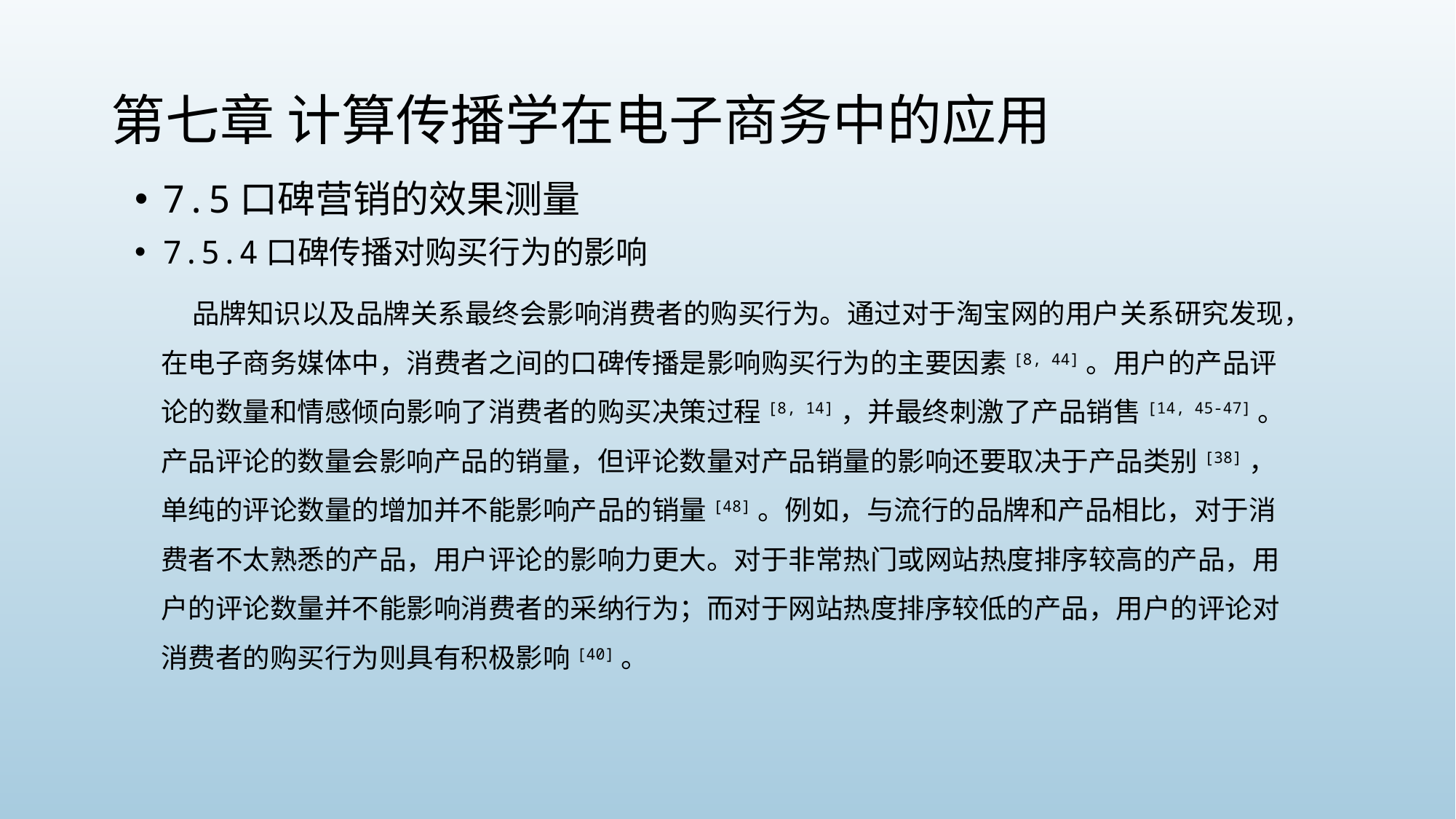

# 第七章 计算传播学在电子商务中的应用
7.5口碑营销的效果测量
7.5.4口碑传播对购买行为的影响

    品牌知识以及品牌关系最终会影响消费者的购买行为。通过对于淘宝网的用户关系研究发现，在电子商务媒体中，消费者之间的口碑传播是影响购买行为的主要因素[8, 44]。用户的产品评论的数量和情感倾向影响了消费者的购买决策过程[8, 14]，并最终刺激了产品销售[14, 45-47]。产品评论的数量会影响产品的销量，但评论数量对产品销量的影响还要取决于产品类别[38]，单纯的评论数量的增加并不能影响产品的销量[48]。例如，与流行的品牌和产品相比，对于消费者不太熟悉的产品，用户评论的影响力更大。对于非常热门或网站热度排序较高的产品，用户的评论数量并不能影响消费者的采纳行为；而对于网站热度排序较低的产品，用户的评论对消费者的购买行为则具有积极影响[40]。